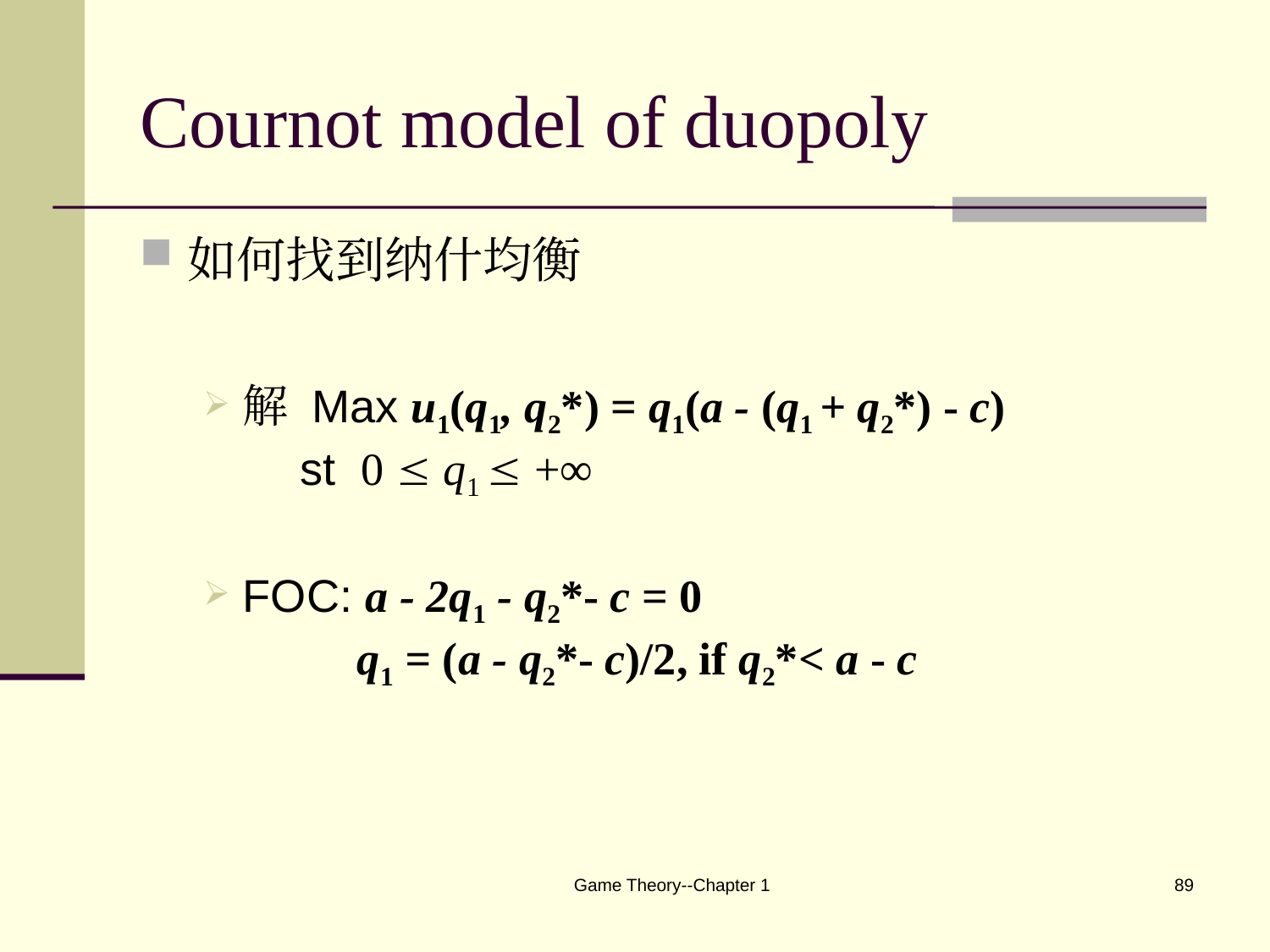

# Cournot model of duopoly
如何找到纳什均衡

解 Max u1(q1, q2*) = q1(a - (q1 + q2*) - c)
     st  0 ≤ q1 ≤ +∞
FOC: a - 2q1 - q2*- c = 0
          q1 = (a - q2*- c)/2, if q2*< a - c

Game Theory--Chapter 1
89